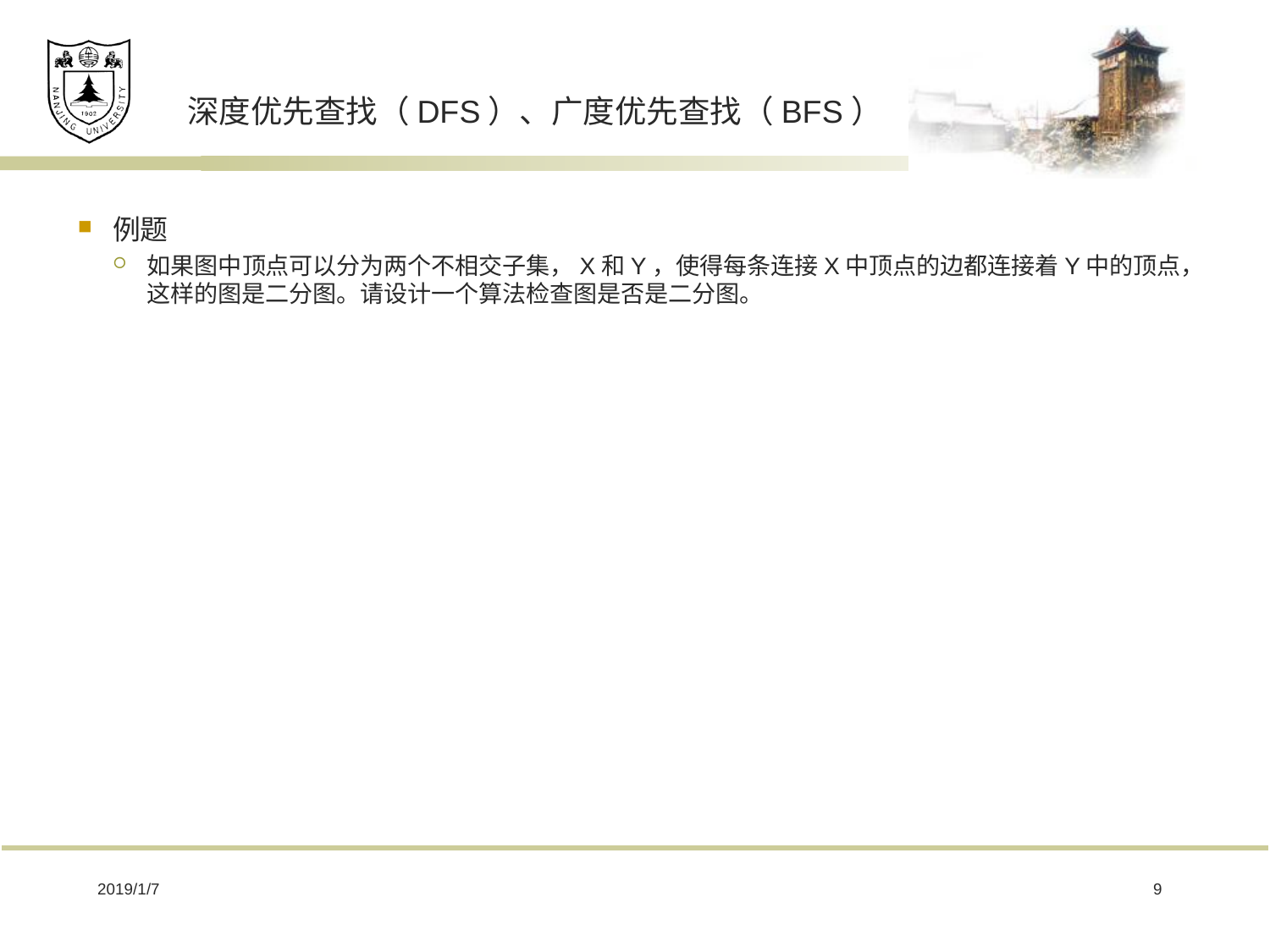

# 深度优先查找（DFS）、广度优先查找（BFS）
例题
如果图中顶点可以分为两个不相交子集，X和Y，使得每条连接X中顶点的边都连接着Y中的顶点，这样的图是二分图。请设计一个算法检查图是否是二分图。
2019/1/7
9